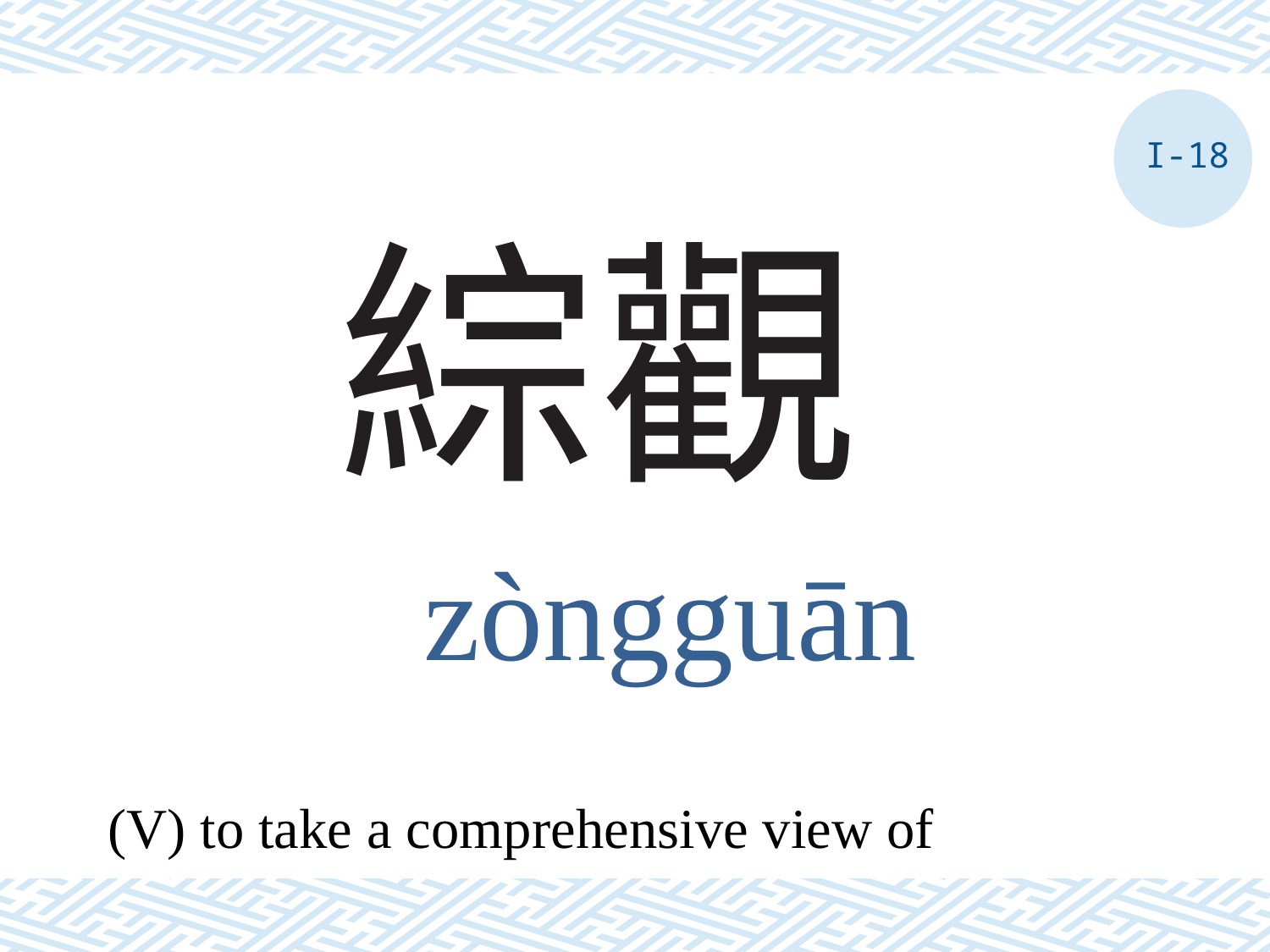

I-18

# 綜觀
zòngguān
(V) to take a comprehensive view of